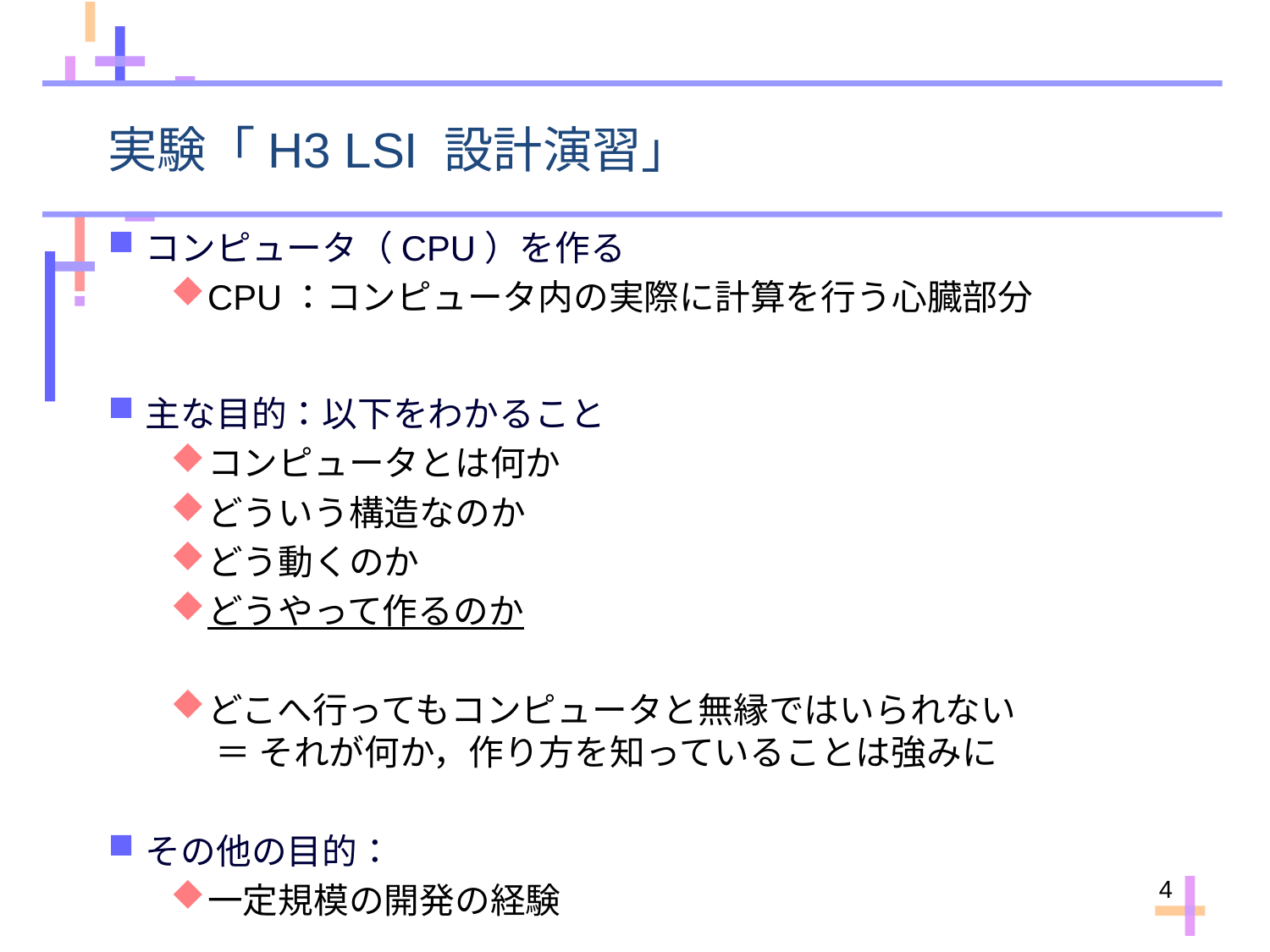

# 実験「H3 LSI 設計演習」
コンピュータ（CPU）を作る
CPU：コンピュータ内の実際に計算を行う心臓部分

主な目的：以下をわかること
コンピュータとは何か
どういう構造なのか
どう動くのか
どうやって作るのか

どこへ行ってもコンピュータと無縁ではいられない
 ＝ それが何か，作り方を知っていることは強みに

その他の目的：
一定規模の開発の経験
4